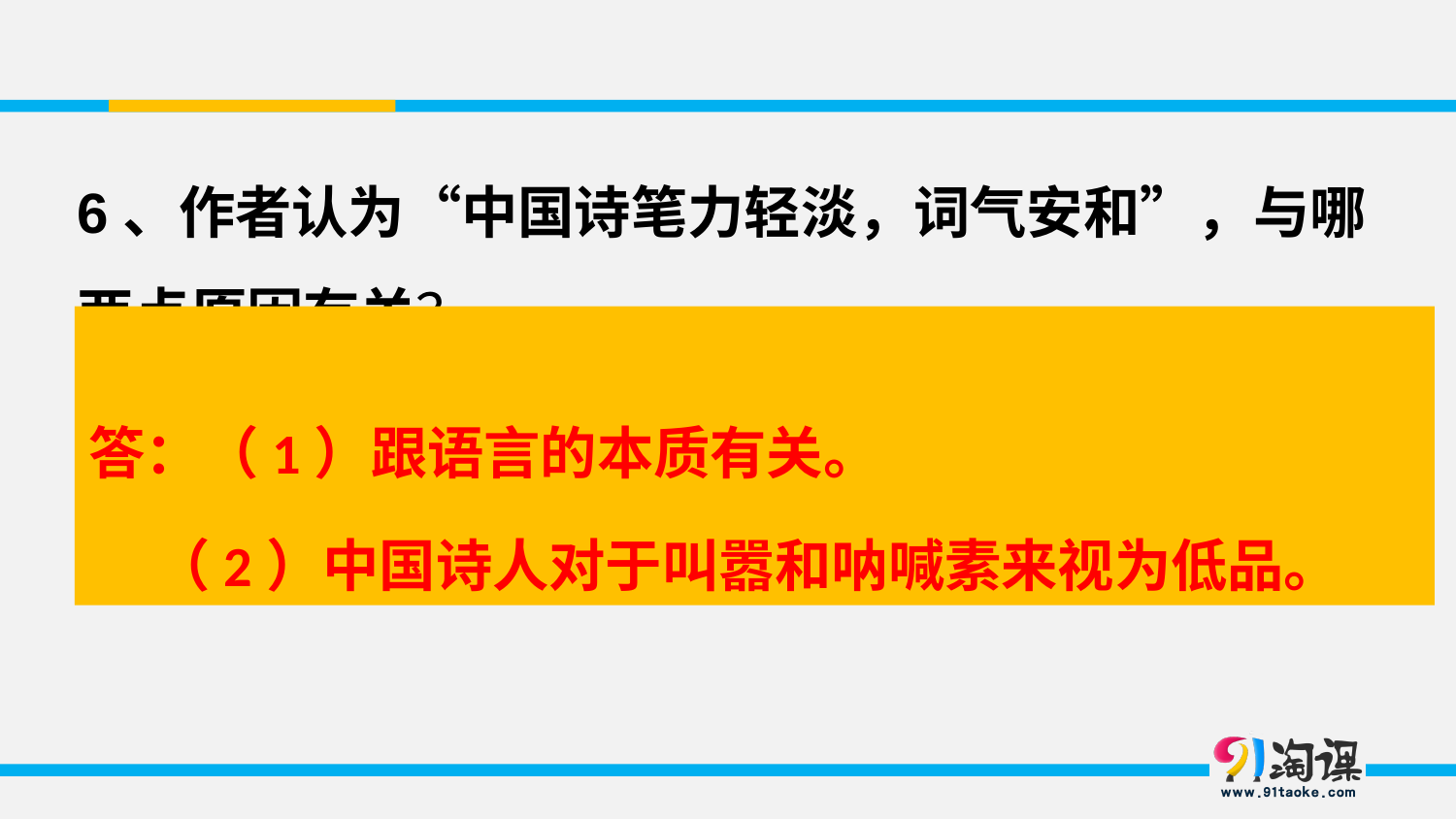

6、作者认为“中国诗笔力轻淡，词气安和”，与哪两点原因有关？

答：（1）跟语言的本质有关。
    （2）中国诗人对于叫嚣和呐喊素来视为低品。